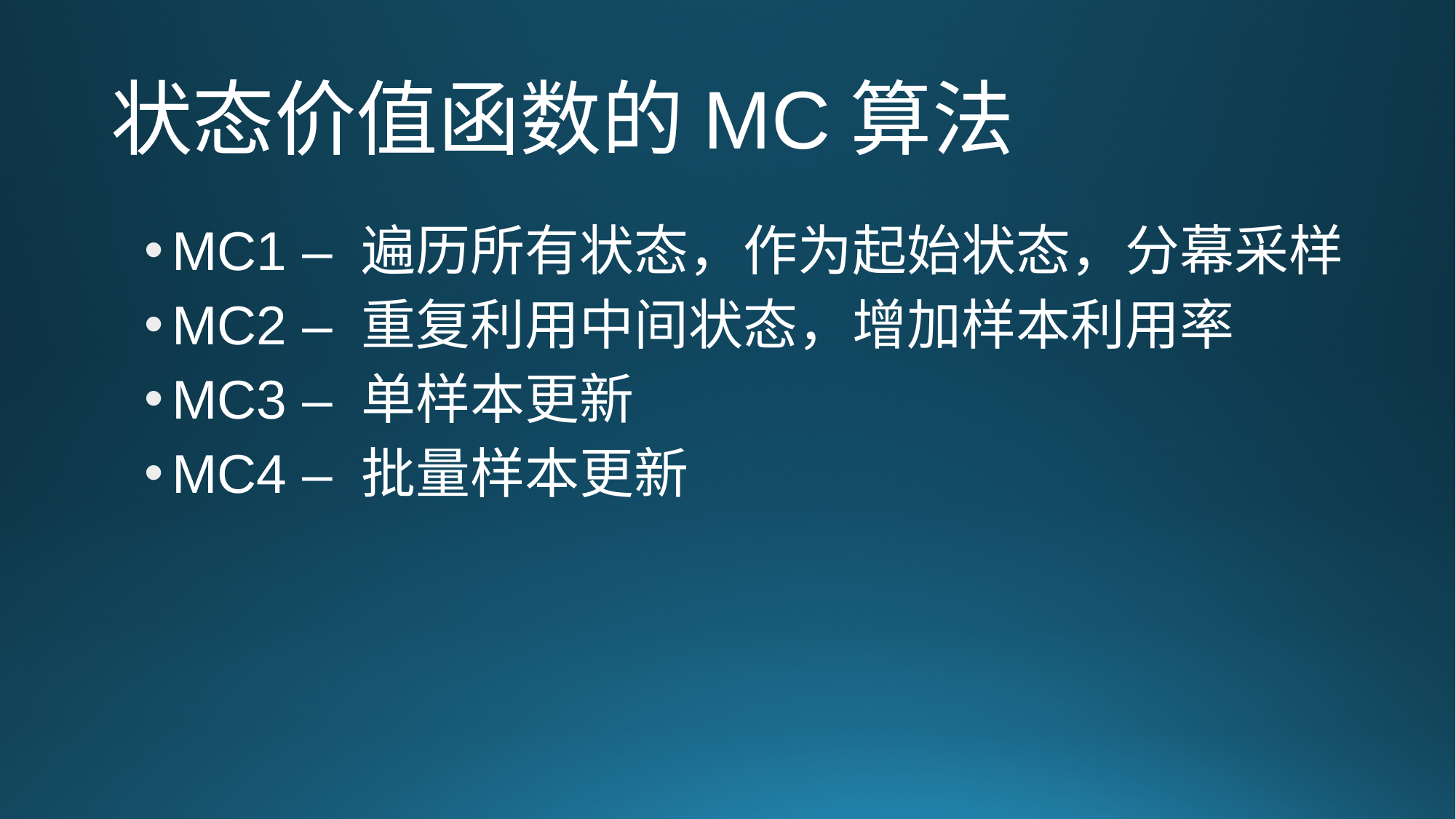

# 状态价值函数的MC算法
MC1 – 遍历所有状态，作为起始状态，分幕采样
MC2 – 重复利用中间状态，增加样本利用率
MC3 – 单样本更新
MC4 – 批量样本更新